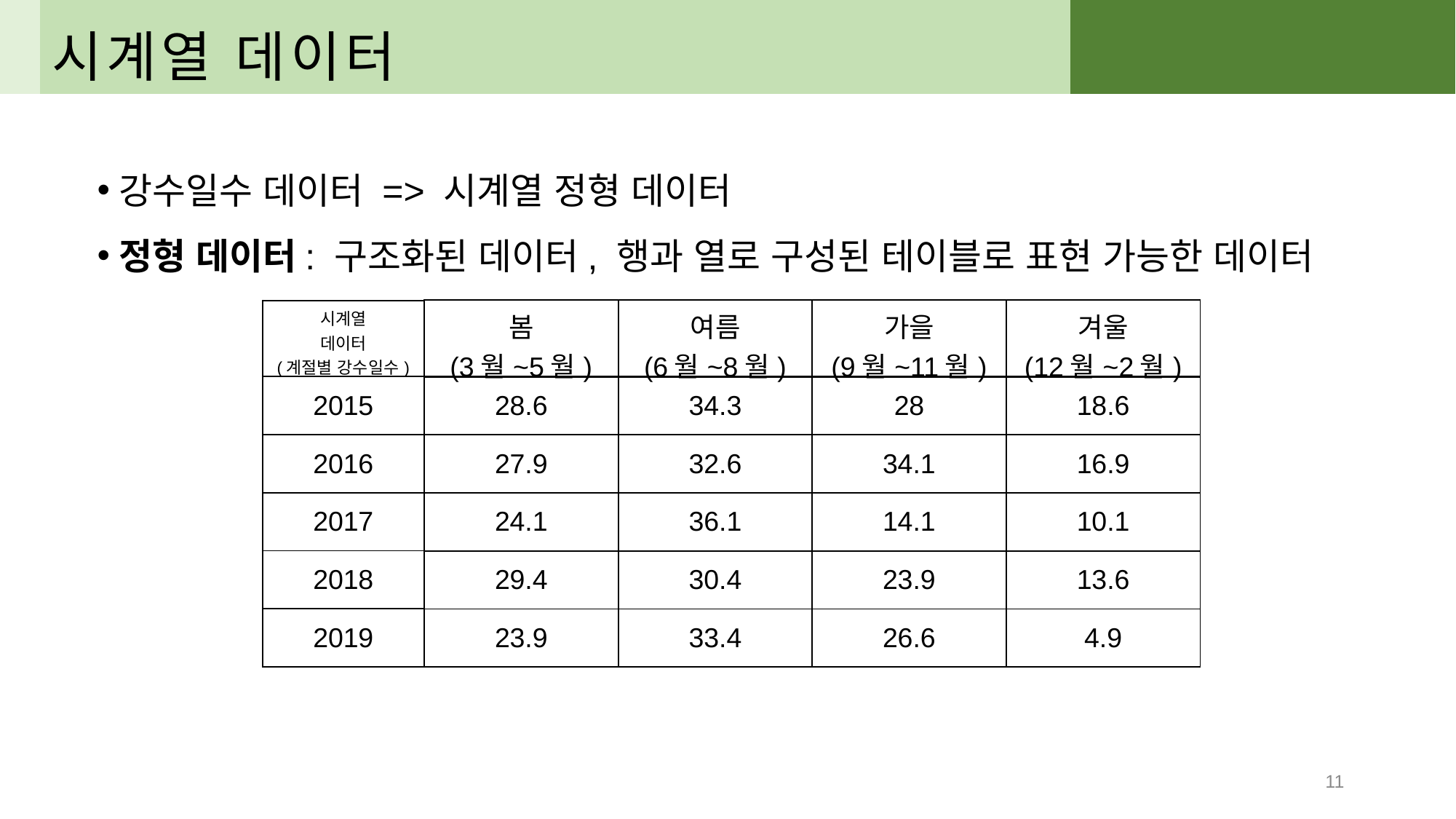

시계열 데이터

강수일수 데이터 => 시계열 정형 데이터
정형 데이터: 구조화된 데이터, 행과 열로 구성된 테이블로 표현 가능한 데이터
| 봄 (3월~5월) | 여름 (6월~8월) | 가을 (9월~11월) | 겨울 (12월~2월) |
| --- | --- | --- | --- |
| 시계열 데이터 (계절별 강수일수) |
| --- |
| 2015 |
| --- |
| 2016 |
| 2017 |
| 2018 |
| 2019 |
| 28.6 | 34.3 | 28 | 18.6 |
| --- | --- | --- | --- |
| 27.9 | 32.6 | 34.1 | 16.9 |
| 24.1 | 36.1 | 14.1 | 10.1 |
| 29.4 | 30.4 | 23.9 | 13.6 |
| 23.9 | 33.4 | 26.6 | 4.9 |
11